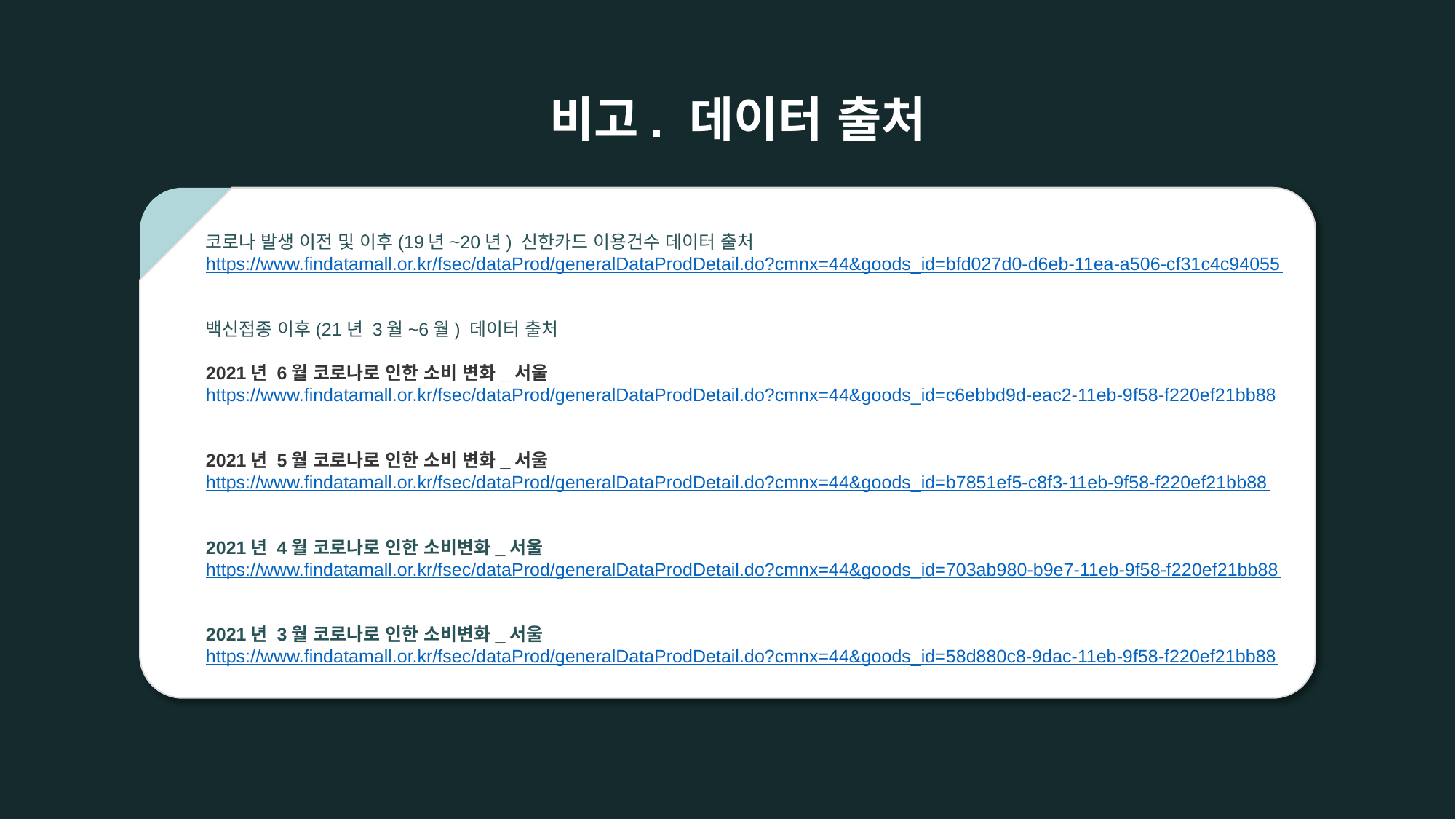

비고. 데이터 출처

코로나 발생 이전 및 이후(19년~20년) 신한카드 이용건수 데이터 출처
https://www.findatamall.or.kr/fsec/dataProd/generalDataProdDetail.do?cmnx=44&goods_id=bfd027d0-d6eb-11ea-a506-cf31c4c94055

백신접종 이후(21년 3월~6월) 데이터 출처

2021년 6월 코로나로 인한 소비 변화_서울
https://www.findatamall.or.kr/fsec/dataProd/generalDataProdDetail.do?cmnx=44&goods_id=c6ebbd9d-eac2-11eb-9f58-f220ef21bb88

2021년 5월 코로나로 인한 소비 변화_서울
https://www.findatamall.or.kr/fsec/dataProd/generalDataProdDetail.do?cmnx=44&goods_id=b7851ef5-c8f3-11eb-9f58-f220ef21bb88

2021년 4월 코로나로 인한 소비변화_서울
https://www.findatamall.or.kr/fsec/dataProd/generalDataProdDetail.do?cmnx=44&goods_id=703ab980-b9e7-11eb-9f58-f220ef21bb88

2021년 3월 코로나로 인한 소비변화_서울
https://www.findatamall.or.kr/fsec/dataProd/generalDataProdDetail.do?cmnx=44&goods_id=58d880c8-9dac-11eb-9f58-f220ef21bb88